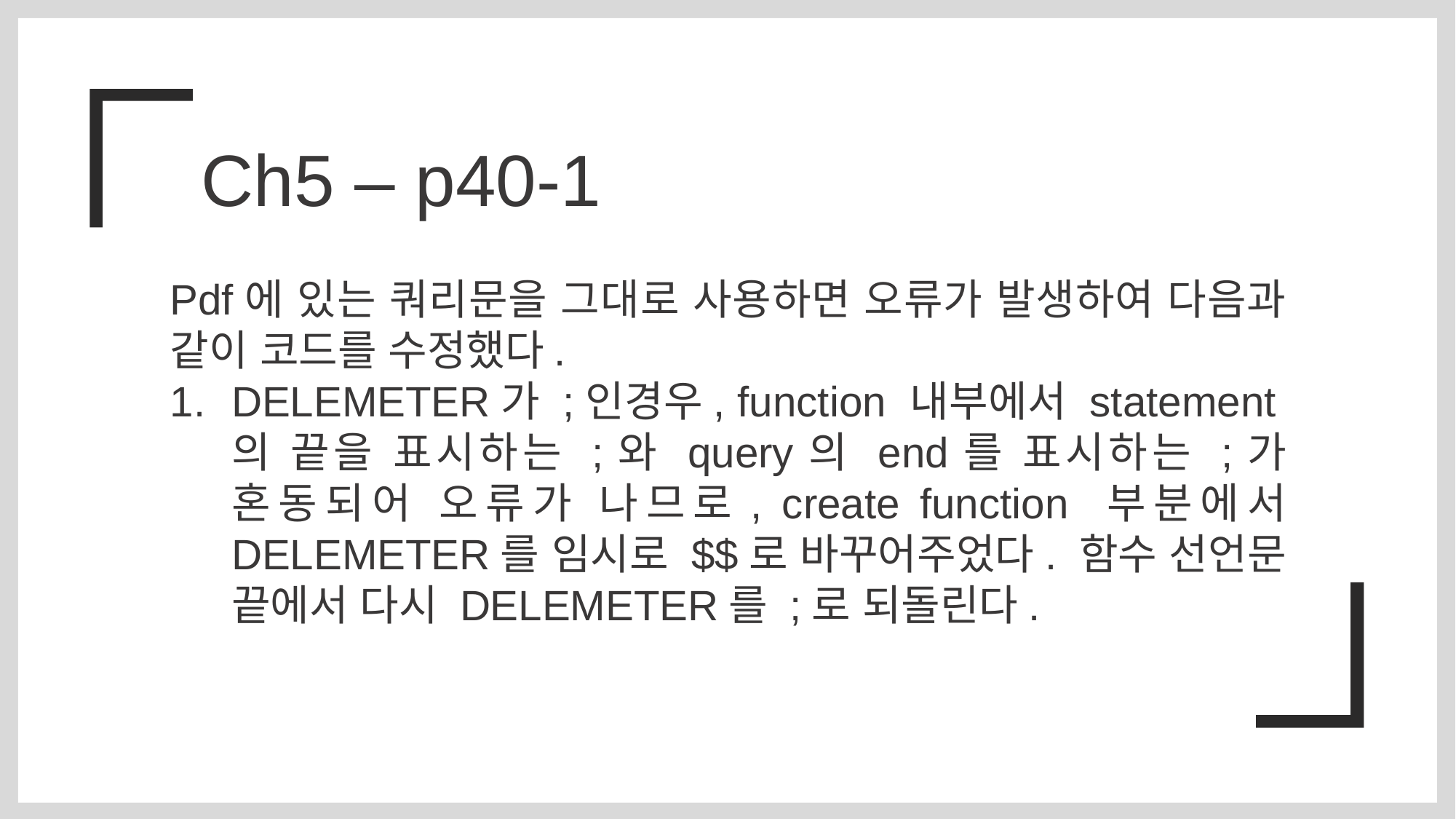

Ch5 – p40-1
Pdf에 있는 쿼리문을 그대로 사용하면 오류가 발생하여 다음과 같이 코드를 수정했다.
DELEMETER가 ;인경우, function 내부에서 statement의 끝을 표시하는 ;와 query의 end를 표시하는 ;가 혼동되어 오류가 나므로, create function 부분에서 DELEMETER를 임시로 $$로 바꾸어주었다. 함수 선언문 끝에서 다시 DELEMETER를 ;로 되돌린다.